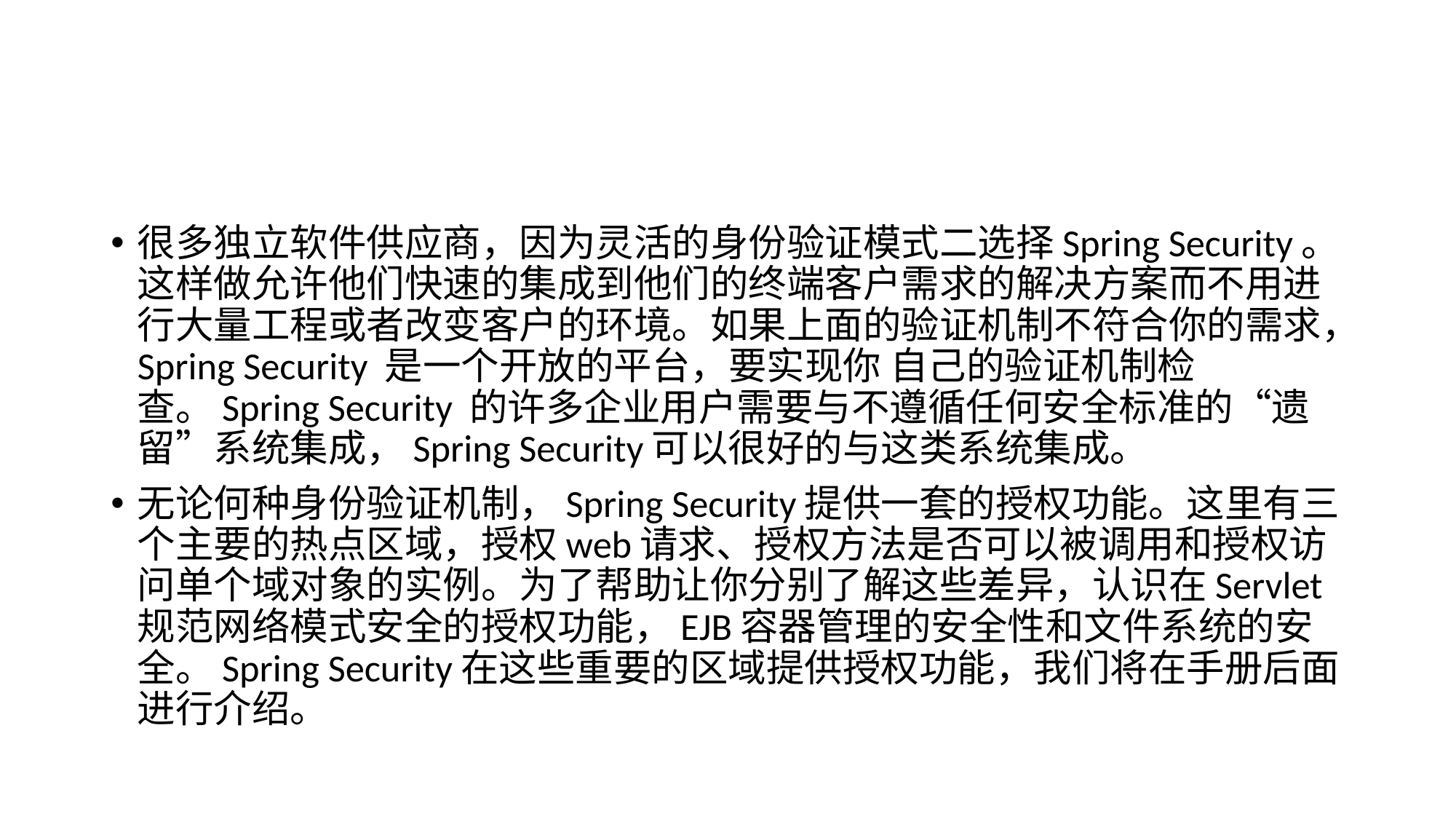

#
很多独立软件供应商，因为灵活的身份验证模式二选择Spring Security。这样做允许他们快速的集成到他们的终端客户需求的解决方案而不用进行大量工程或者改变客户的环境。如果上面的验证机制不符合你的需求，Spring Security 是一个开放的平台，要实现你 自己的验证机制检查。Spring Security 的许多企业用户需要与不遵循任何安全标准的“遗留”系统集成，Spring Security可以很好的与这类系统集成。
无论何种身份验证机制，Spring Security提供一套的授权功能。这里有三个主要的热点区域，授权web请求、授权方法是否可以被调用和授权访问单个域对象的实例。为了帮助让你分别了解这些差异，认识在Servlet规范网络模式安全的授权功能，EJB容器管理的安全性和文件系统的安全。Spring Security在这些重要的区域提供授权功能，我们将在手册后面进行介绍。